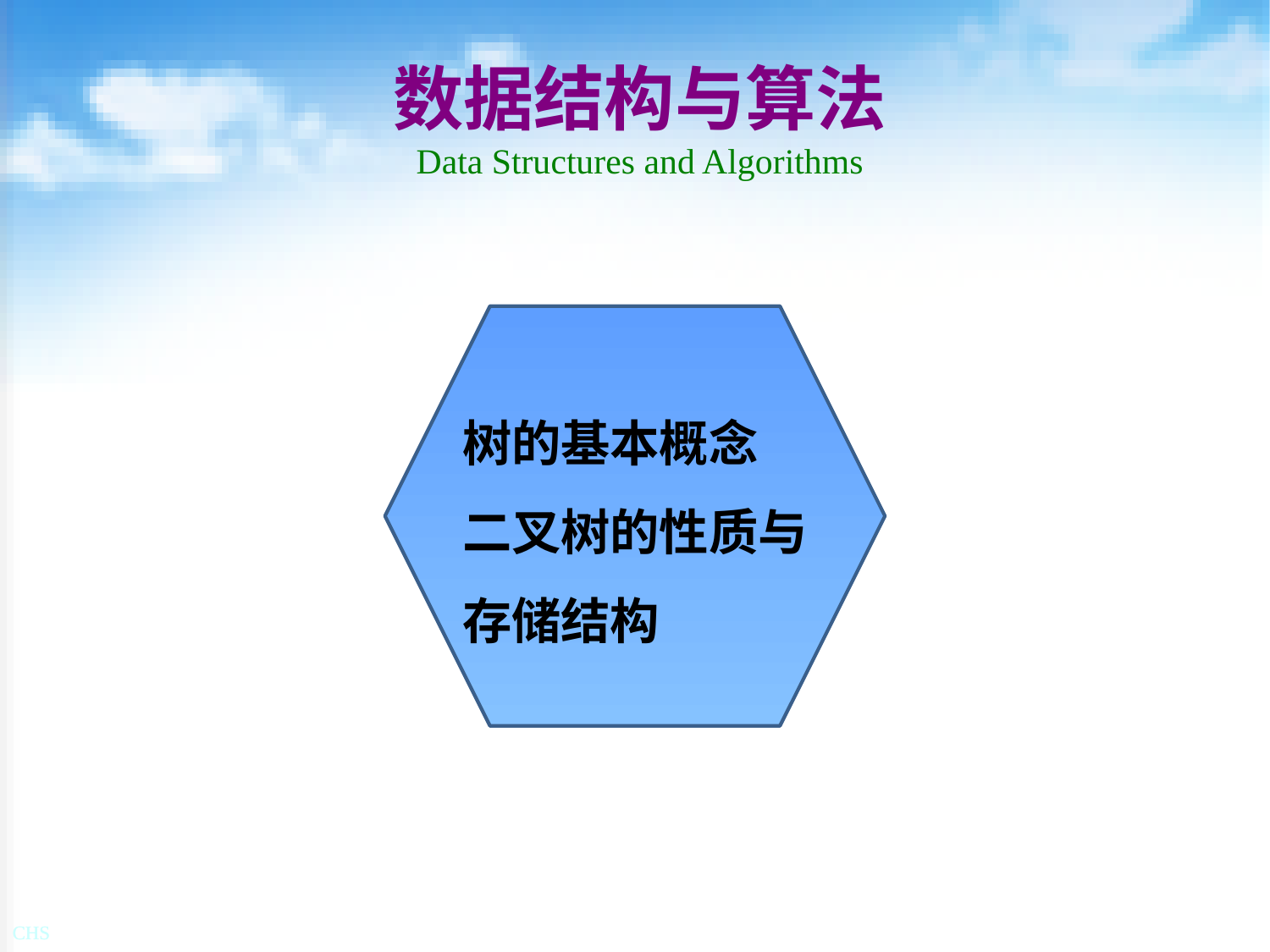

# 数据结构与算法 Data Structures and Algorithms
树的基本概念
二叉树的性质与存储结构
2